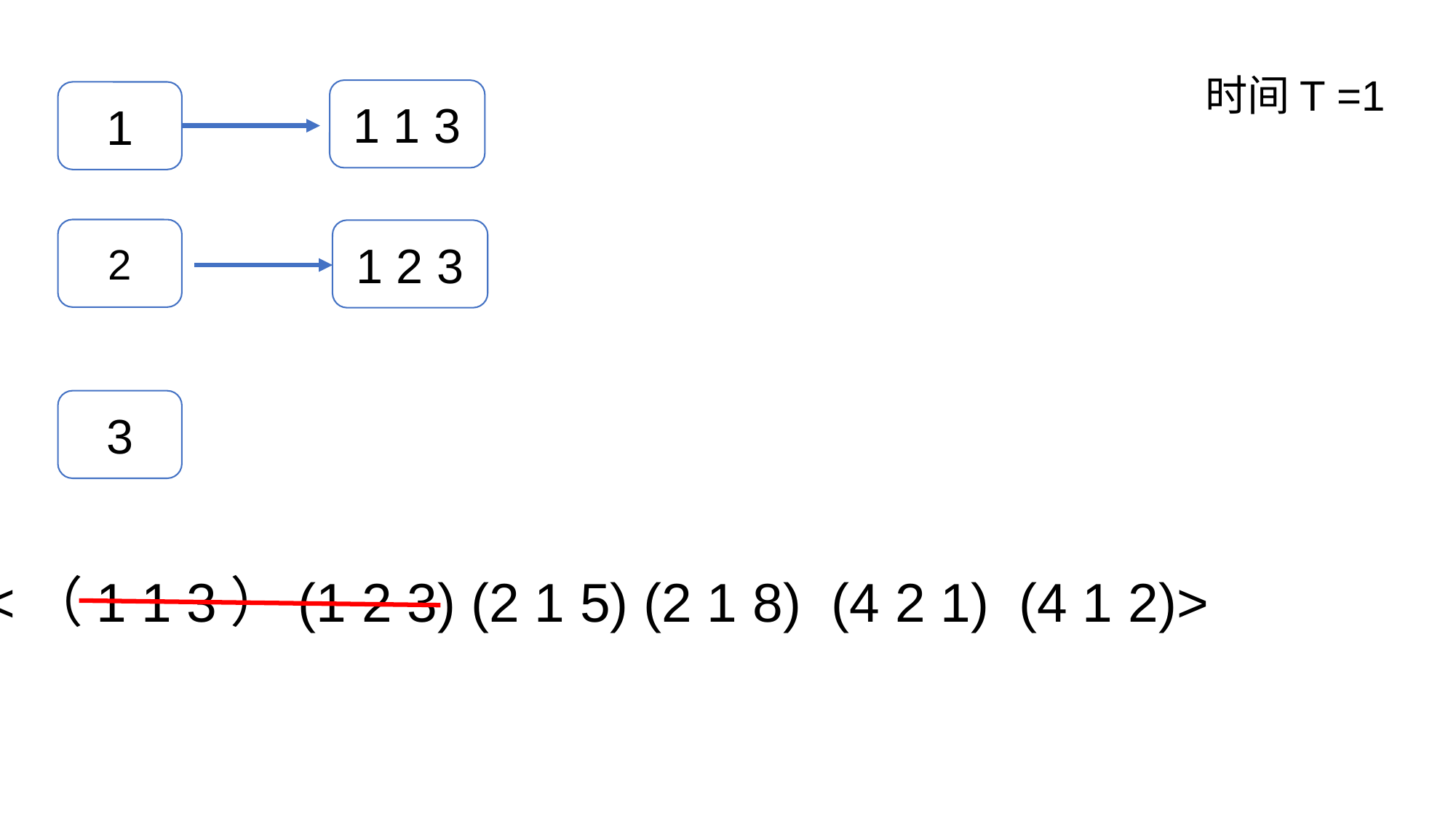

时间T =1
1 1 3
1
2
1 2 3
3
<（1 1 3）(1 2 3) (2 1 5) (2 1 8)  (4 2 1)  (4 1 2)>